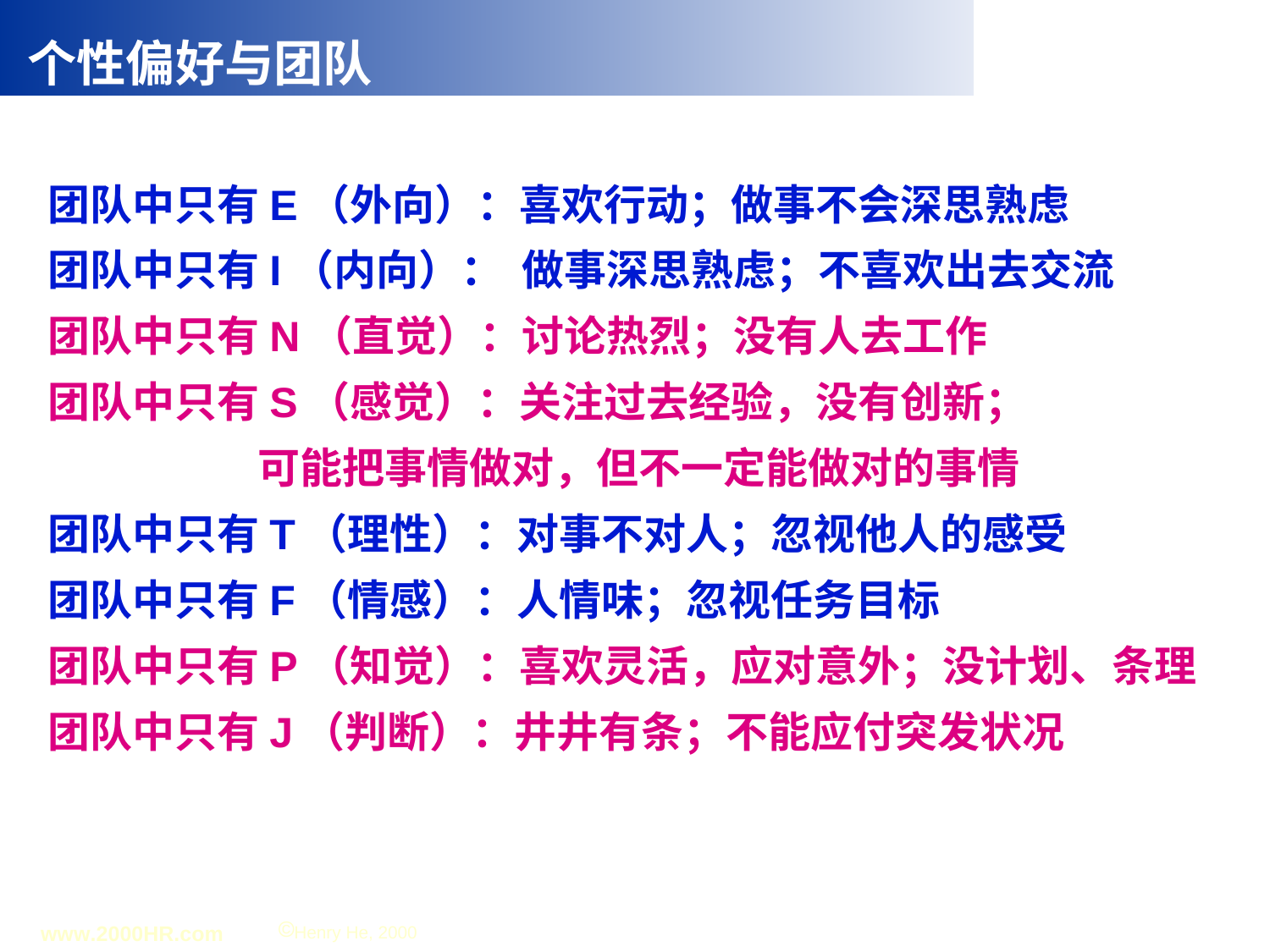

# 个性偏好与团队
团队中只有E（外向）：喜欢行动；做事不会深思熟虑
团队中只有I（内向）：  做事深思熟虑；不喜欢出去交流
团队中只有N（直觉）：讨论热烈；没有人去工作
团队中只有S（感觉）：关注过去经验，没有创新；
                     可能把事情做对，但不一定能做对的事情
团队中只有T（理性）：对事不对人；忽视他人的感受
团队中只有F（情感）：人情味；忽视任务目标
团队中只有P（知觉）：喜欢灵活，应对意外；没计划、条理
团队中只有J（判断）：井井有条；不能应付突发状况